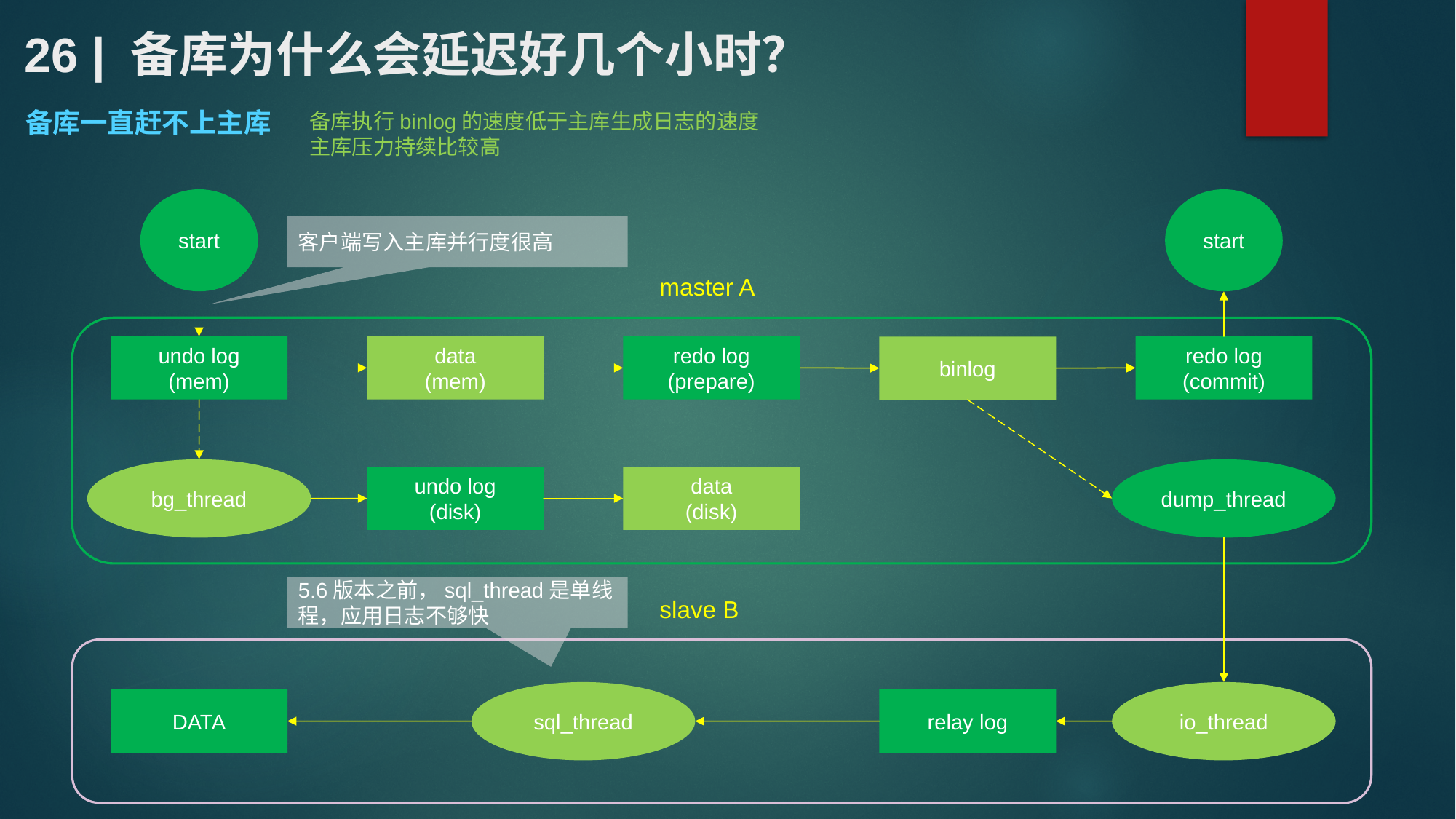

# 26 | 备库为什么会延迟好几个小时？
备库一直赶不上主库
备库执行binlog的速度低于主库生成日志的速度
主库压力持续比较高
start
start
客户端写入主库并行度很高
master A

undo log
(mem)
data
(mem)
redo log
(prepare)
redo log
(commit)
binlog
bg_thread
dump_thread
undo log
(disk)
data
(disk)
5.6版本之前，sql_thread是单线程，应用日志不够快
slave B

sql_thread
io_thread
relay log
DATA